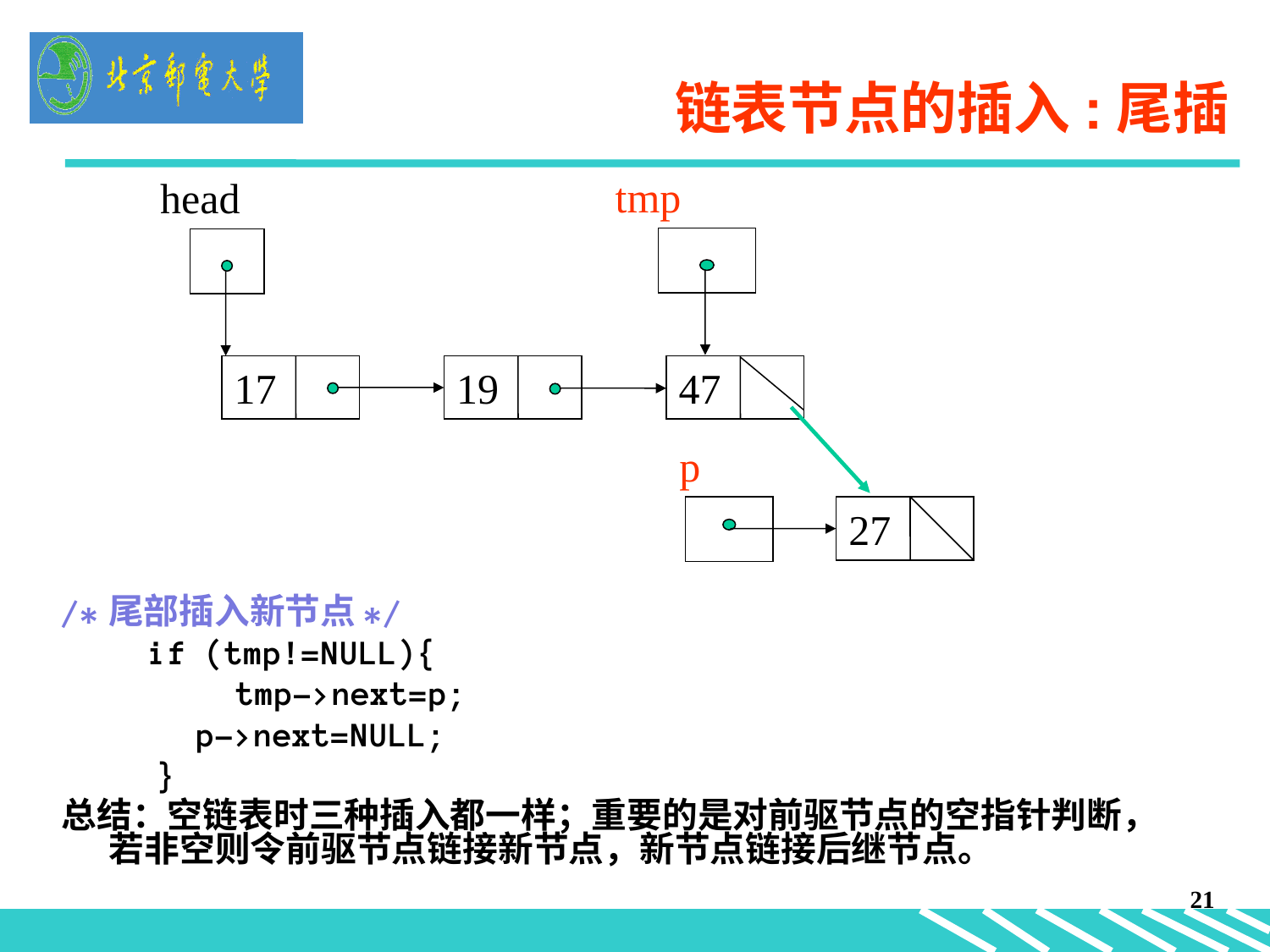

链表节点的插入:尾插
tmp

head

17

19

47

   p

27

/*尾部插入新节点*/
	  if (tmp!=NULL){
      	tmp->next=p;
       p->next=NULL;
     }
总结：空链表时三种插入都一样；重要的是对前驱节点的空指针判断，若非空则令前驱节点链接新节点，新节点链接后继节点。
21